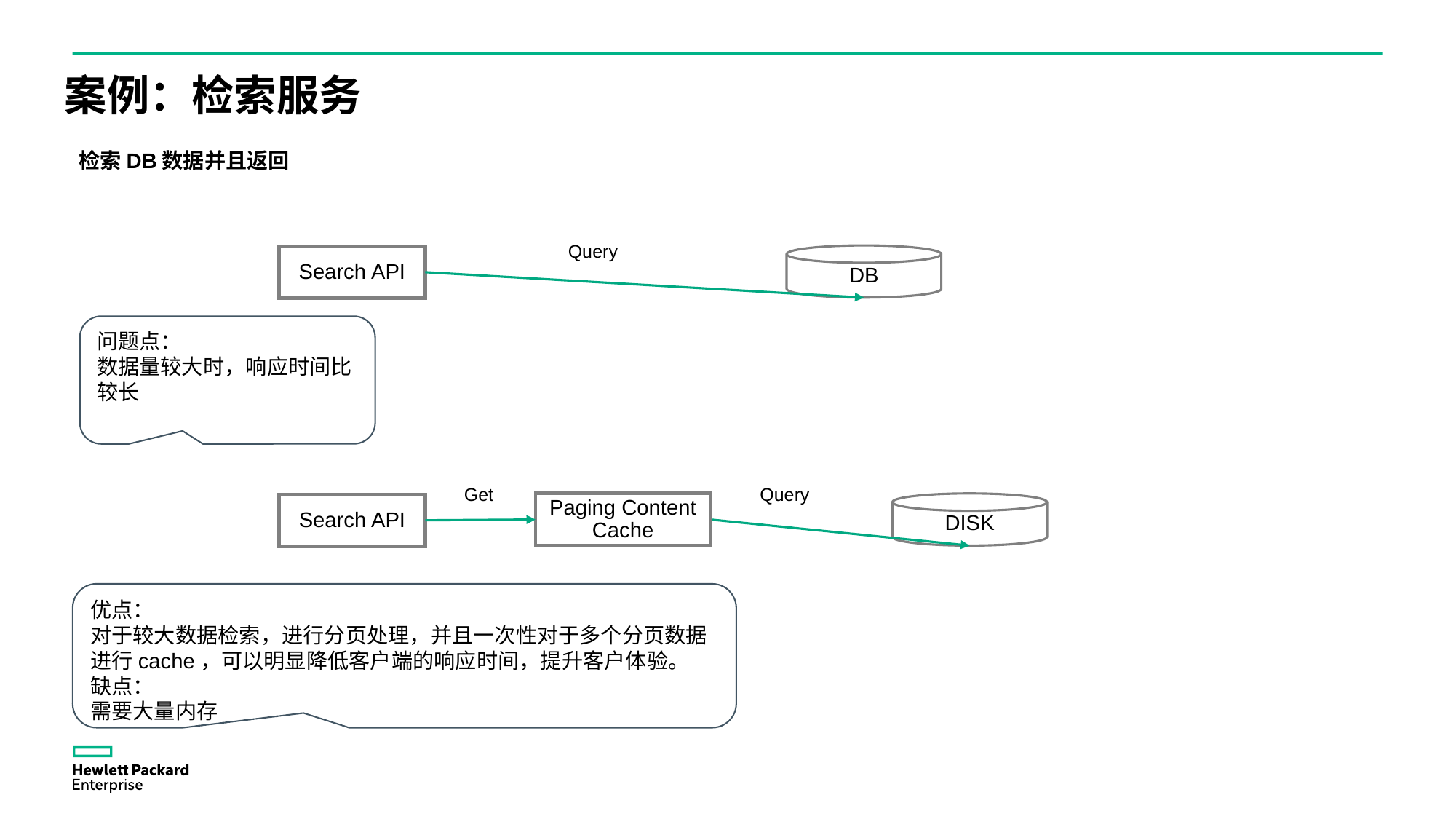

案例：检索服务
检索DB数据并且返回
Query
DB
Search API
问题点：
数据量较大时，响应时间比较长
Get
Query
Paging Content Cache
DISK
Search API
优点：
对于较大数据检索，进行分页处理，并且一次性对于多个分页数据进行cache，可以明显降低客户端的响应时间，提升客户体验。
缺点：
需要大量内存